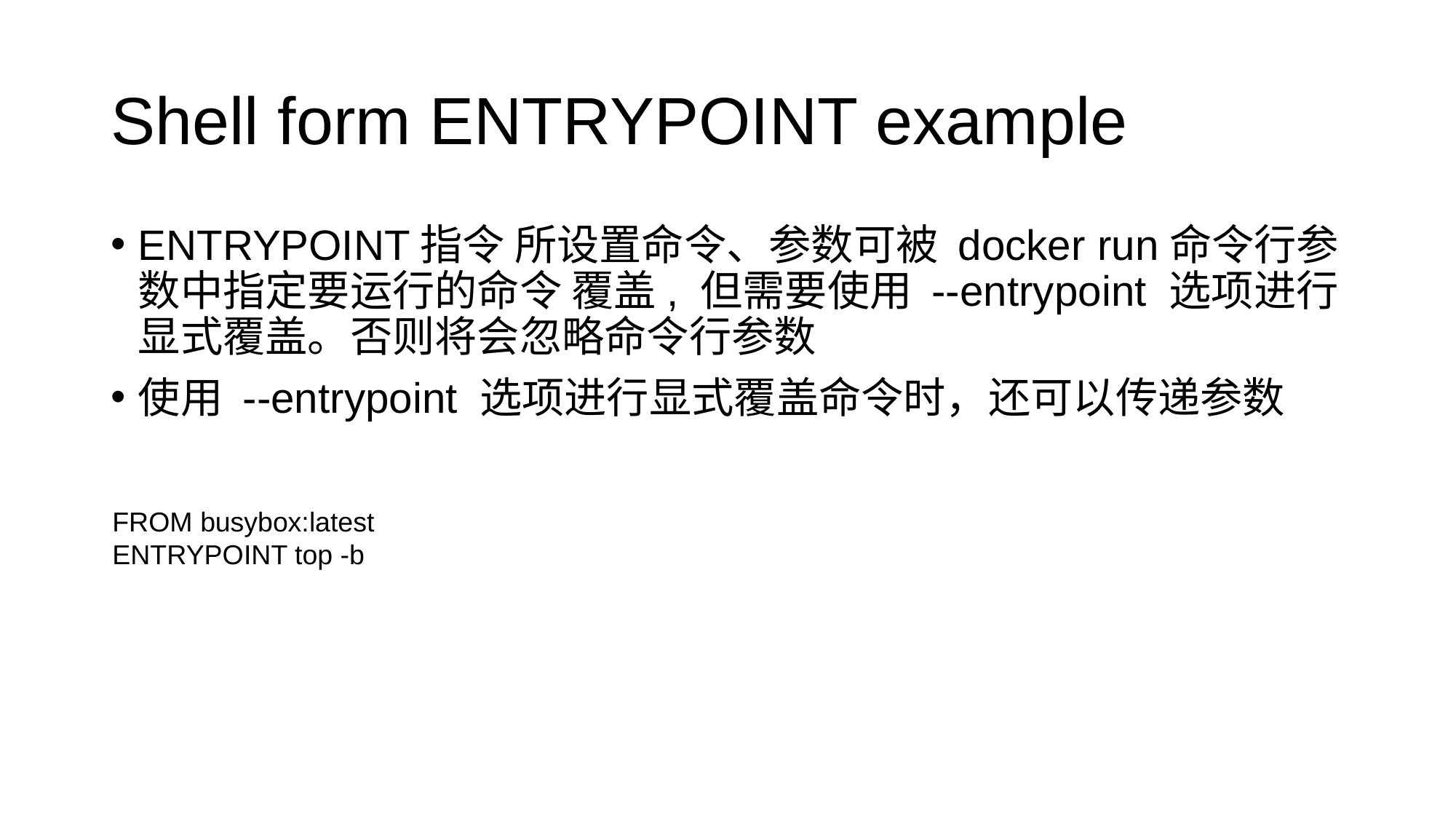

# Shell form ENTRYPOINT example
ENTRYPOINT指令 所设置命令、参数可被 docker run命令行参数中指定要运行的命令 覆盖, 但需要使用 --entrypoint 选项进行显式覆盖。否则将会忽略命令行参数
使用 --entrypoint 选项进行显式覆盖命令时，还可以传递参数
FROM busybox:latest
ENTRYPOINT top -b